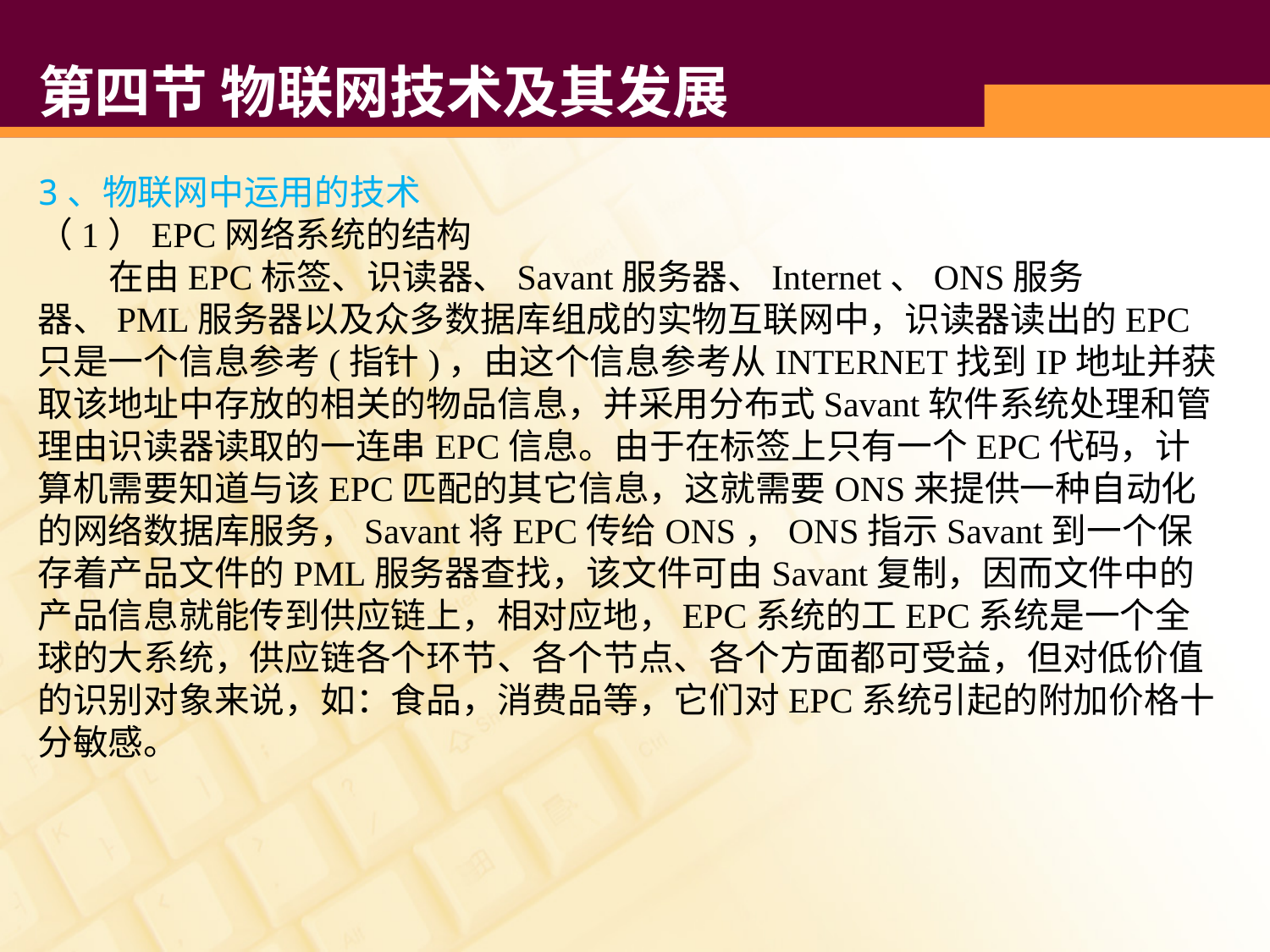

# 第四节 物联网技术及其发展
3、物联网中运用的技术
（1）EPC网络系统的结构
        在由EPC标签、识读器、Savant服务器、Internet、ONS服务器、PML服务器以及众多数据库组成的实物互联网中，识读器读出的EPC只是一个信息参考(指针)，由这个信息参考从INTERNET找到IP地址并获取该地址中存放的相关的物品信息，并采用分布式Savant软件系统处理和管理由识读器读取的一连串EPC信息。由于在标签上只有一个EPC代码，计算机需要知道与该EPC匹配的其它信息，这就需要ONS来提供一种自动化的网络数据库服务，Savant将EPC传给ONS，ONS指示Savant到一个保存着产品文件的PML服务器查找，该文件可由Savant复制，因而文件中的产品信息就能传到供应链上，相对应地，EPC系统的工EPC系统是一个全球的大系统，供应链各个环节、各个节点、各个方面都可受益，但对低价值的识别对象来说，如：食品，消费品等，它们对EPC系统引起的附加价格十分敏感。